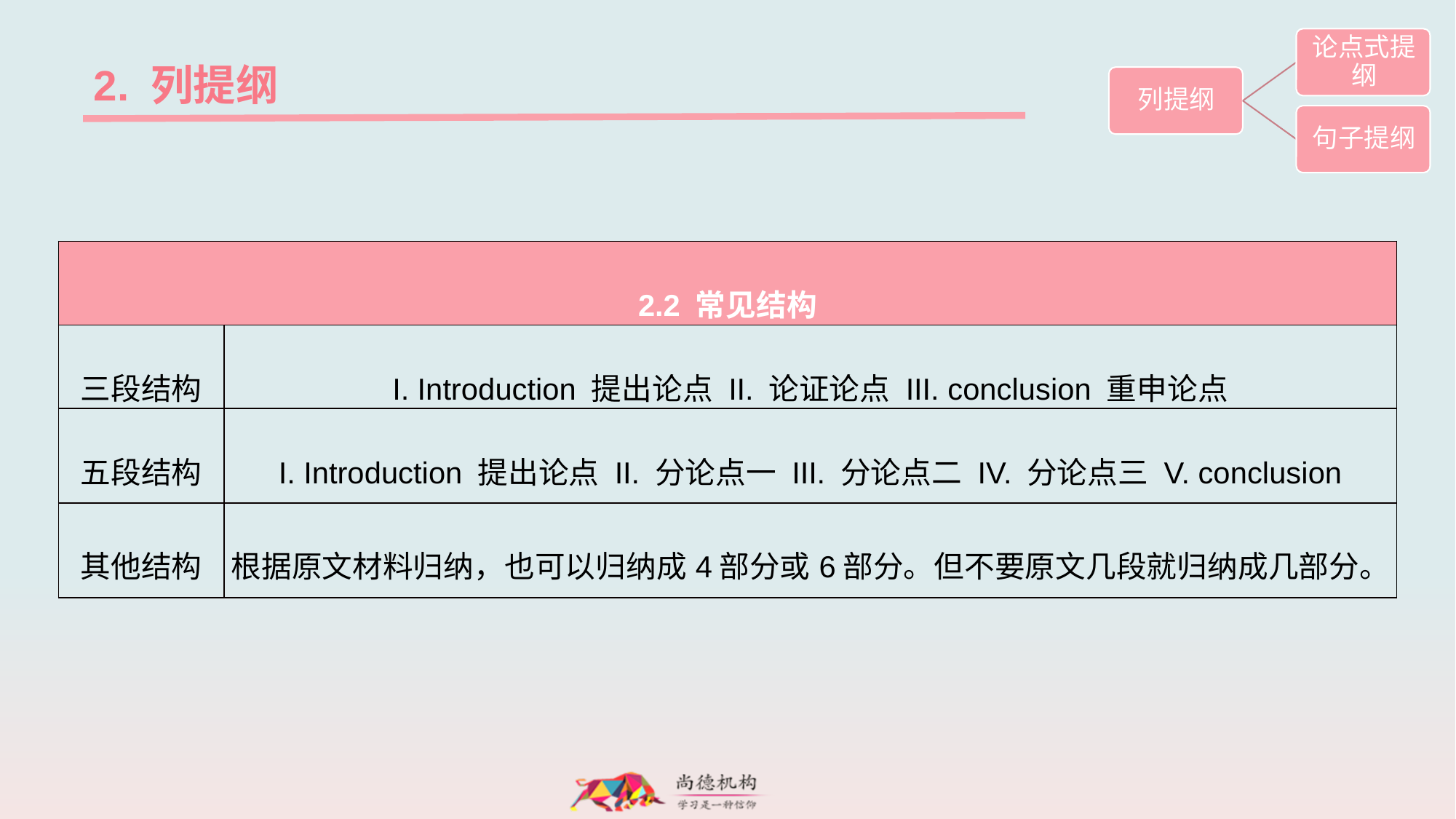

列提纲

论点式提纲

句子提纲
2. 列提纲
| 2.2 常见结构 |  |
| --- | --- |
| 三段结构 | I. Introduction 提出论点 II. 论证论点 III. conclusion 重申论点 |
| 五段结构 | I. Introduction 提出论点 II. 分论点一 III. 分论点二 IV. 分论点三 V. conclusion |
| 其他结构 | 根据原文材料归纳，也可以归纳成4部分或6部分。但不要原文几段就归纳成几部分。 |